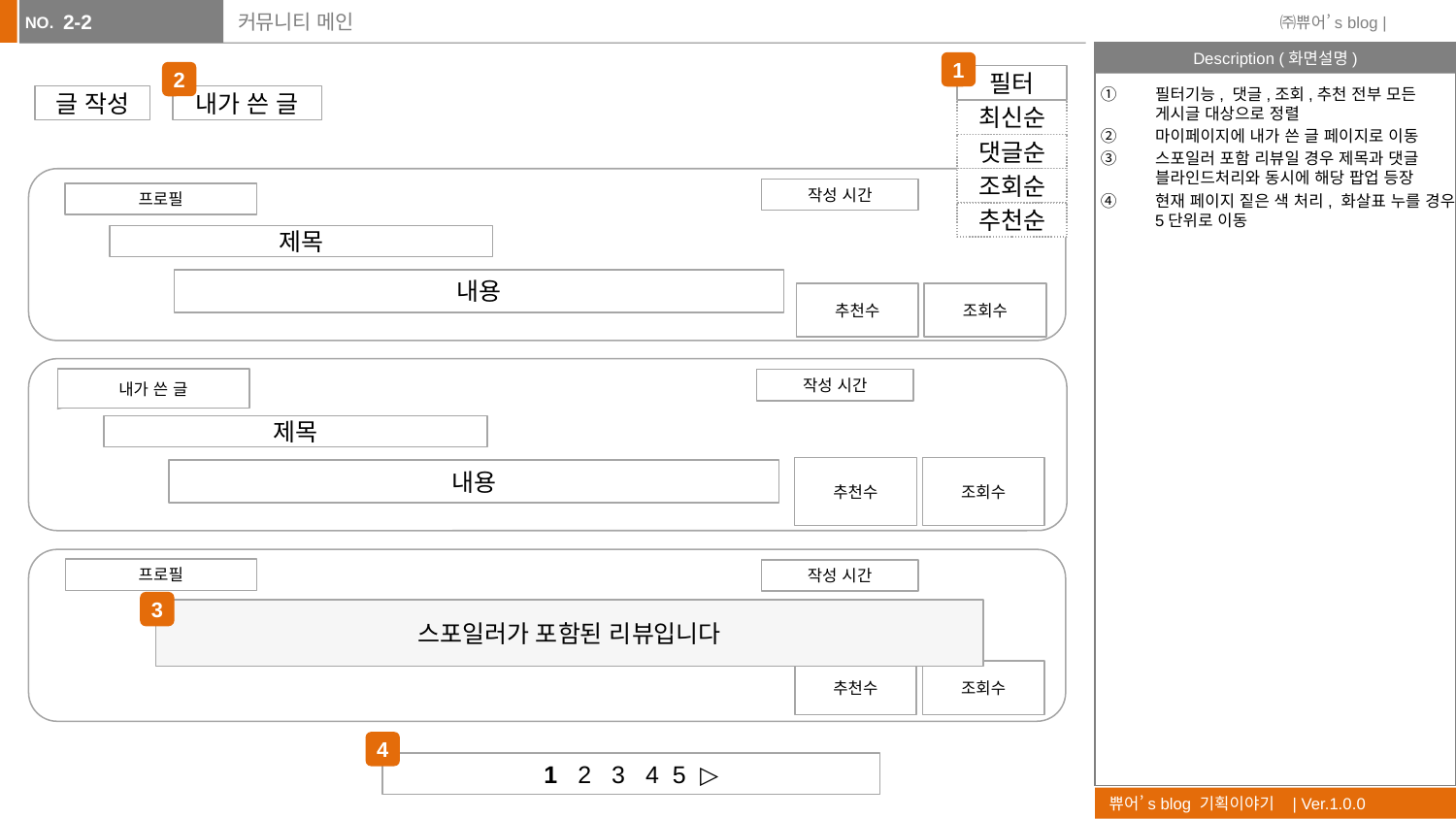

2-2
# 커뮤니티 메인
1
2
필터
필터기능, 댓글,조회,추천 전부 모든 게시글 대상으로 정렬
마이페이지에 내가 쓴 글 페이지로 이동
스포일러 포함 리뷰일 경우 제목과 댓글 블라인드처리와 동시에 해당 팝업 등장
현재 페이지 짙은 색 처리, 화살표 누를 경우 5단위로 이동
글 작성
내가 쓴 글
최신순
댓글순
조회순

작성 시간
프로필
제목
내용
추천수
조회수
추천순

내가 쓴 글
작성 시간
제목
추천수
조회수
내용

프로필
작성 시간
스포일러가 포함된 리뷰입니다
추천수
조회수
3
4
1   2   3   4  5  ▷